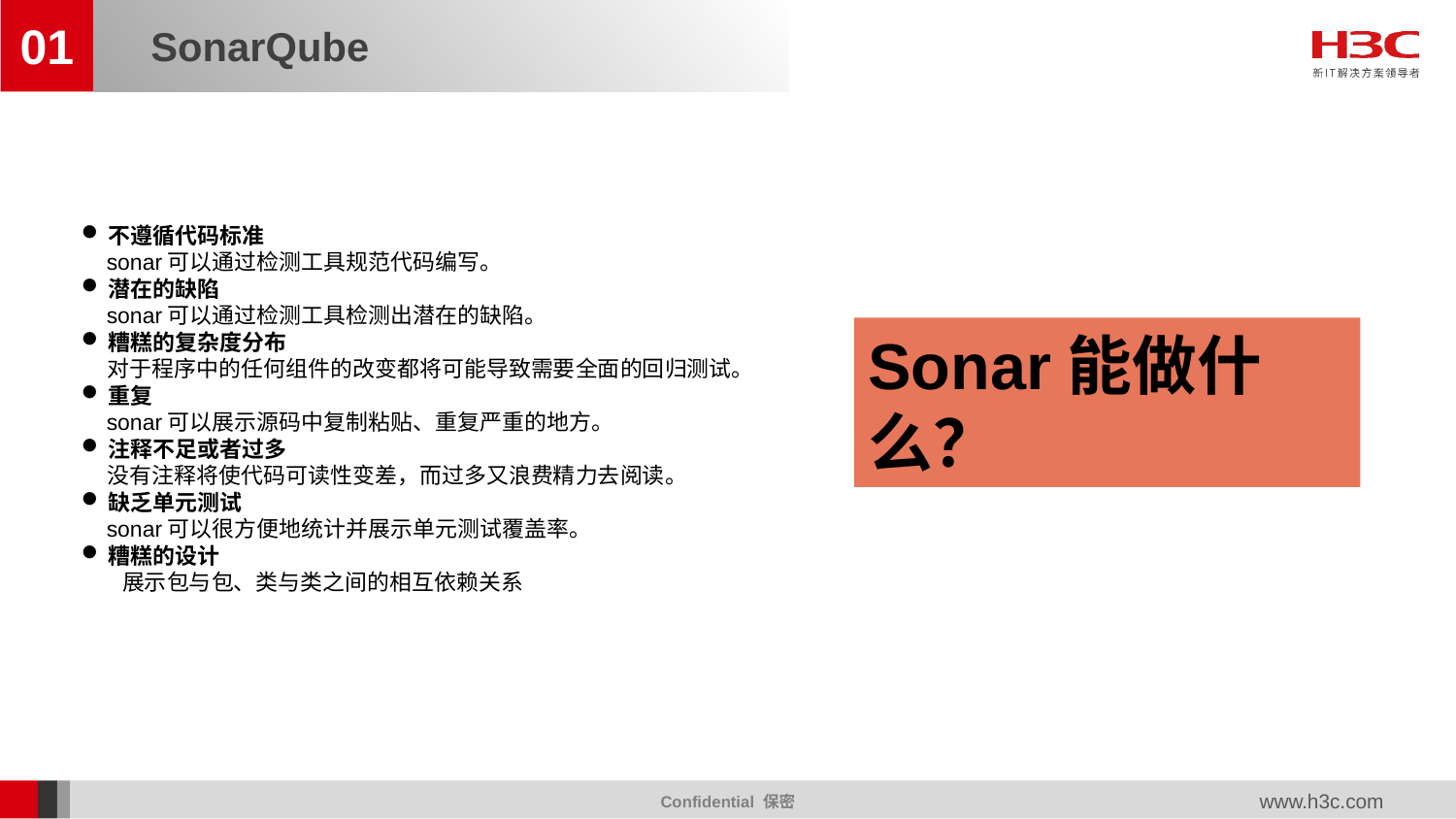

01
SonarQube
不遵循代码标准
    sonar可以通过检测工具规范代码编写。
潜在的缺陷
    sonar可以通过检测工具检测出潜在的缺陷。
糟糕的复杂度分布
    对于程序中的任何组件的改变都将可能导致需要全面的回归测试。
重复
    sonar可以展示源码中复制粘贴、重复严重的地方。
注释不足或者过多
    没有注释将使代码可读性变差，而过多又浪费精力去阅读。
缺乏单元测试
    sonar可以很方便地统计并展示单元测试覆盖率。
糟糕的设计
       展示包与包、类与类之间的相互依赖关系
Sonar能做什么？